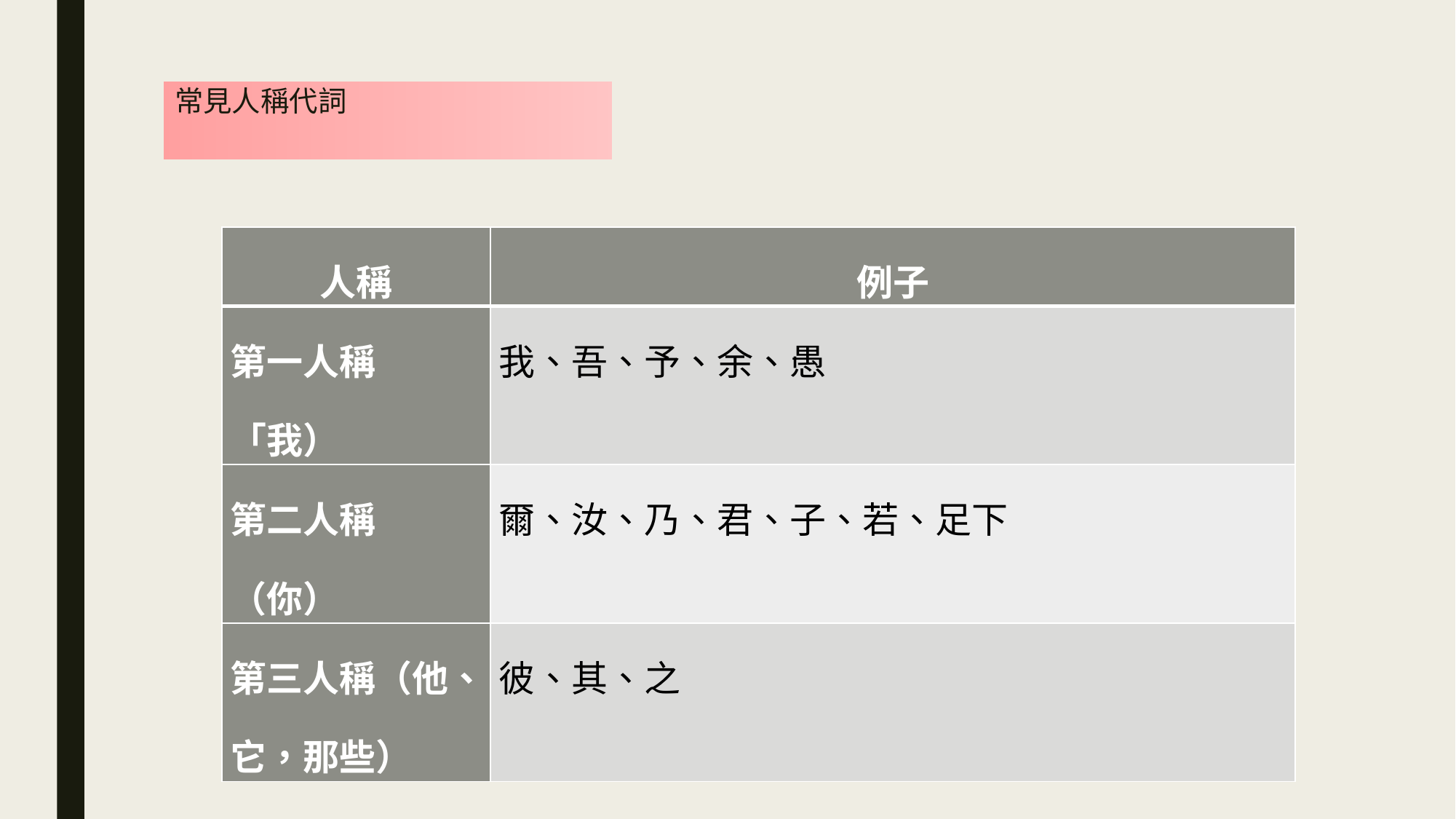

# 常見人稱代詞
| 人稱 | 例子 |
| --- | --- |
| 第一人稱「我） | 我、吾、予、余、愚 |
| 第二人稱（你） | 爾、汝、乃、君、子、若、足下 |
| 第三人稱（他、它，那些） | 彼、其、之 |